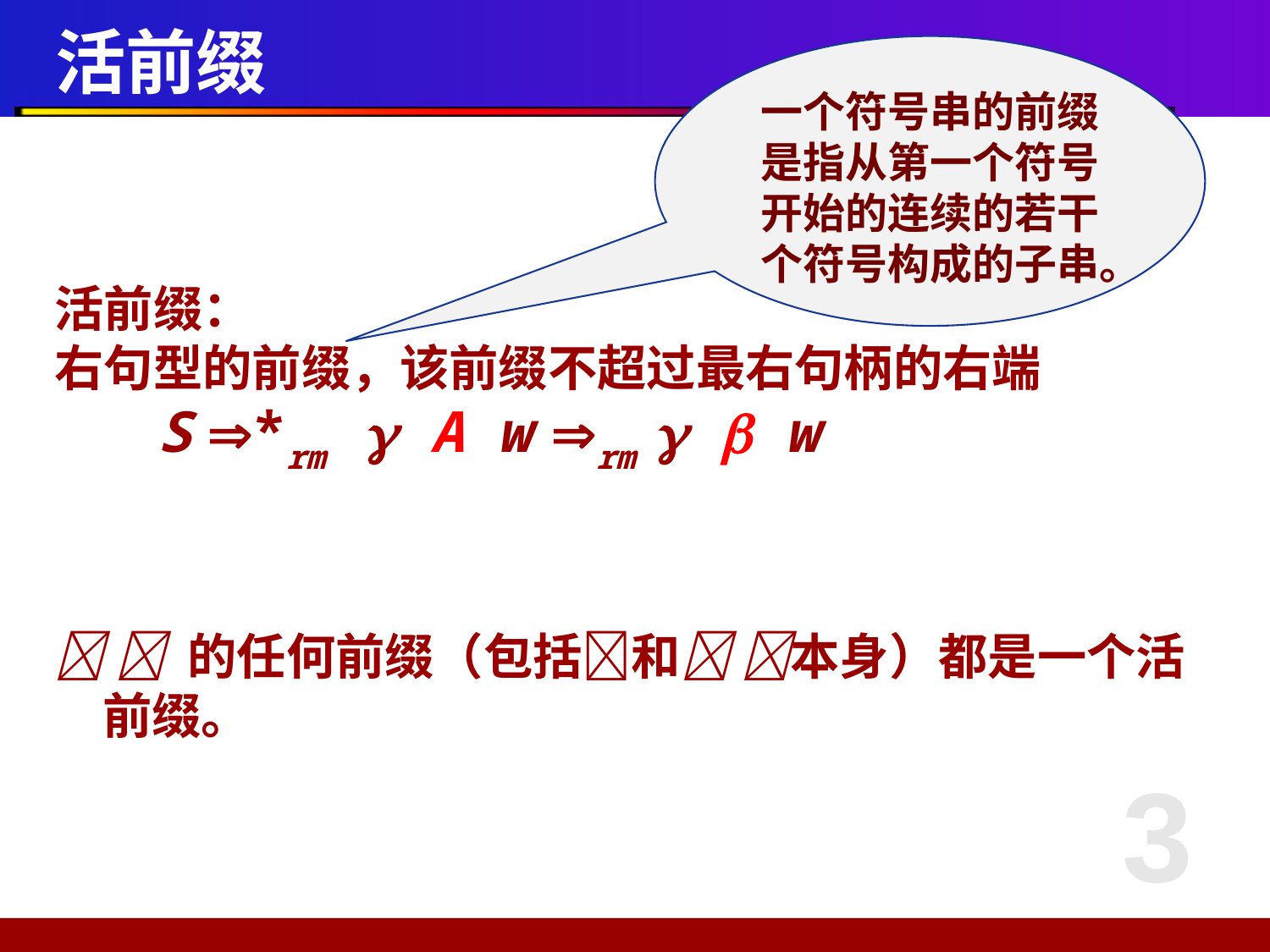

# 活前缀
一个符号串的前缀是指从第一个符号开始的连续的若干个符号构成的子串。
活前缀：
右句型的前缀，该前缀不超过最右句柄的右端
	S ⇒*rm  γ A w ⇒rm γ β w

γ β 的任何前缀（包括ε和γ β本身）都是一个活前缀。
3